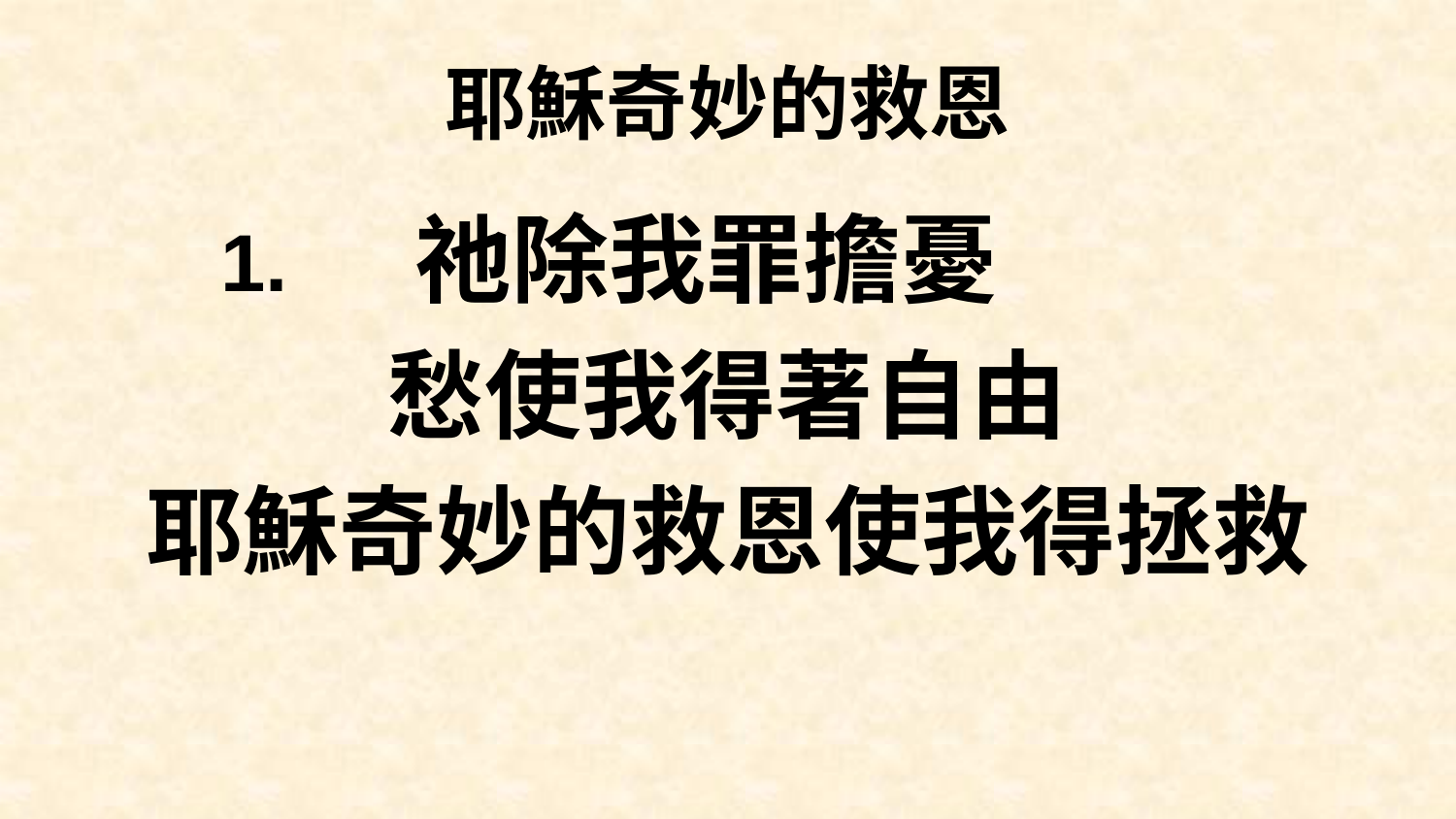

# 耶穌奇妙的救恩
祂除我罪擔憂
愁使我得著自由
耶穌奇妙的救恩使我得拯救
1.